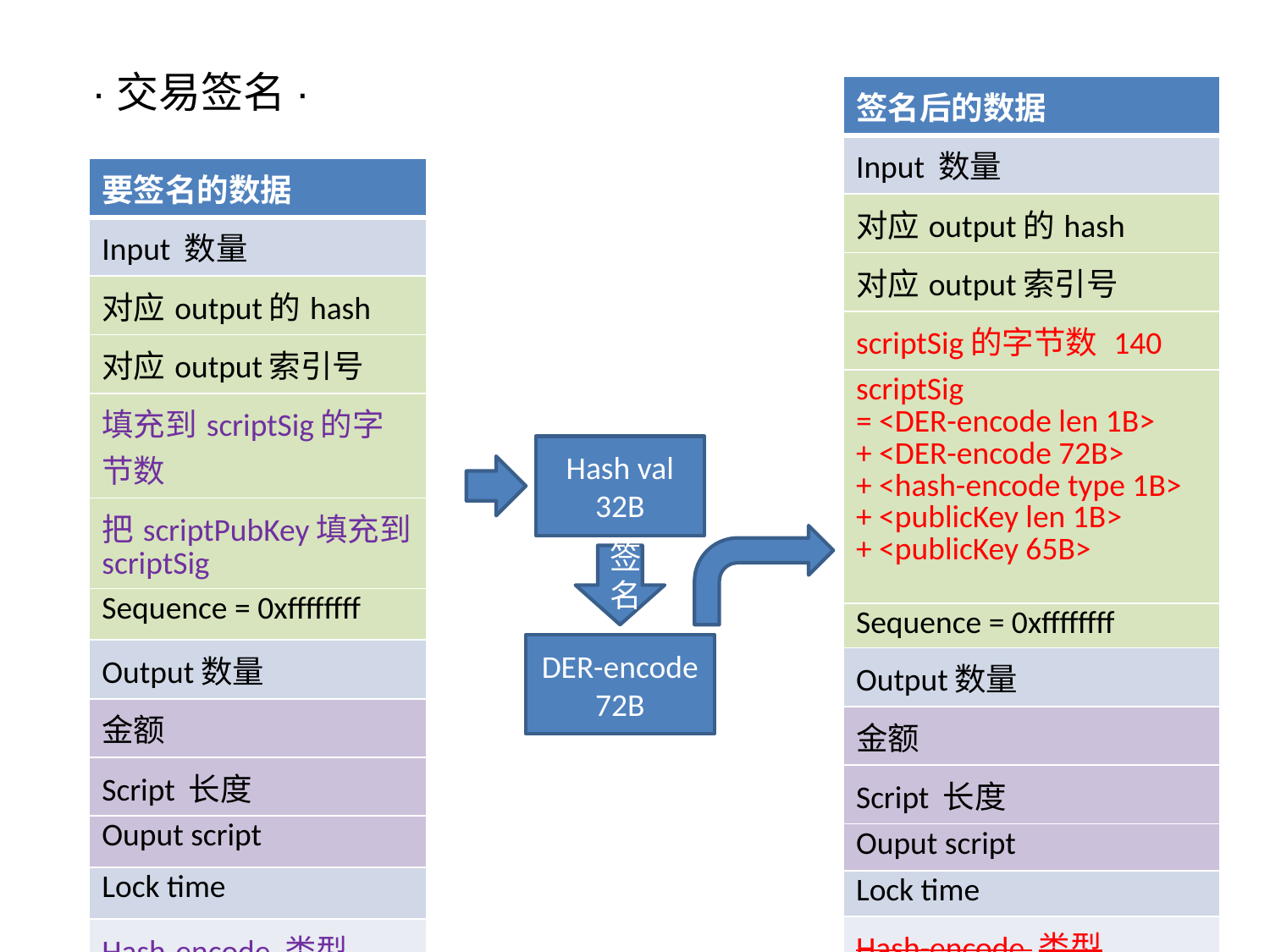

·交易签名·
| 签名后的数据 |
| --- |
| Input 数量 |
| 对应output的hash |
| 对应output索引号 |
| scriptSig的字节数 140 |
| scriptSig = <DER-encode len 1B> + <DER-encode 72B> + <hash-encode type 1B> + <publicKey len 1B> + <publicKey 65B> |
| Sequence = 0xffffffff |
| Output数量 |
| 金额 |
| Script 长度 |
| Ouput script |
| Lock time |
| Hash-encode 类型 |
| 要签名的数据 |
| --- |
| Input 数量 |
| 对应output的hash |
| 对应output索引号 |
| 填充到scriptSig的字节数 |
| 把scriptPubKey填充到scriptSig |
| Sequence = 0xffffffff |
| Output数量 |
| 金额 |
| Script 长度 |
| Ouput script |
| Lock time |
| Hash-encode 类型 |
Hash val
32B

签名
DER-encode
72B